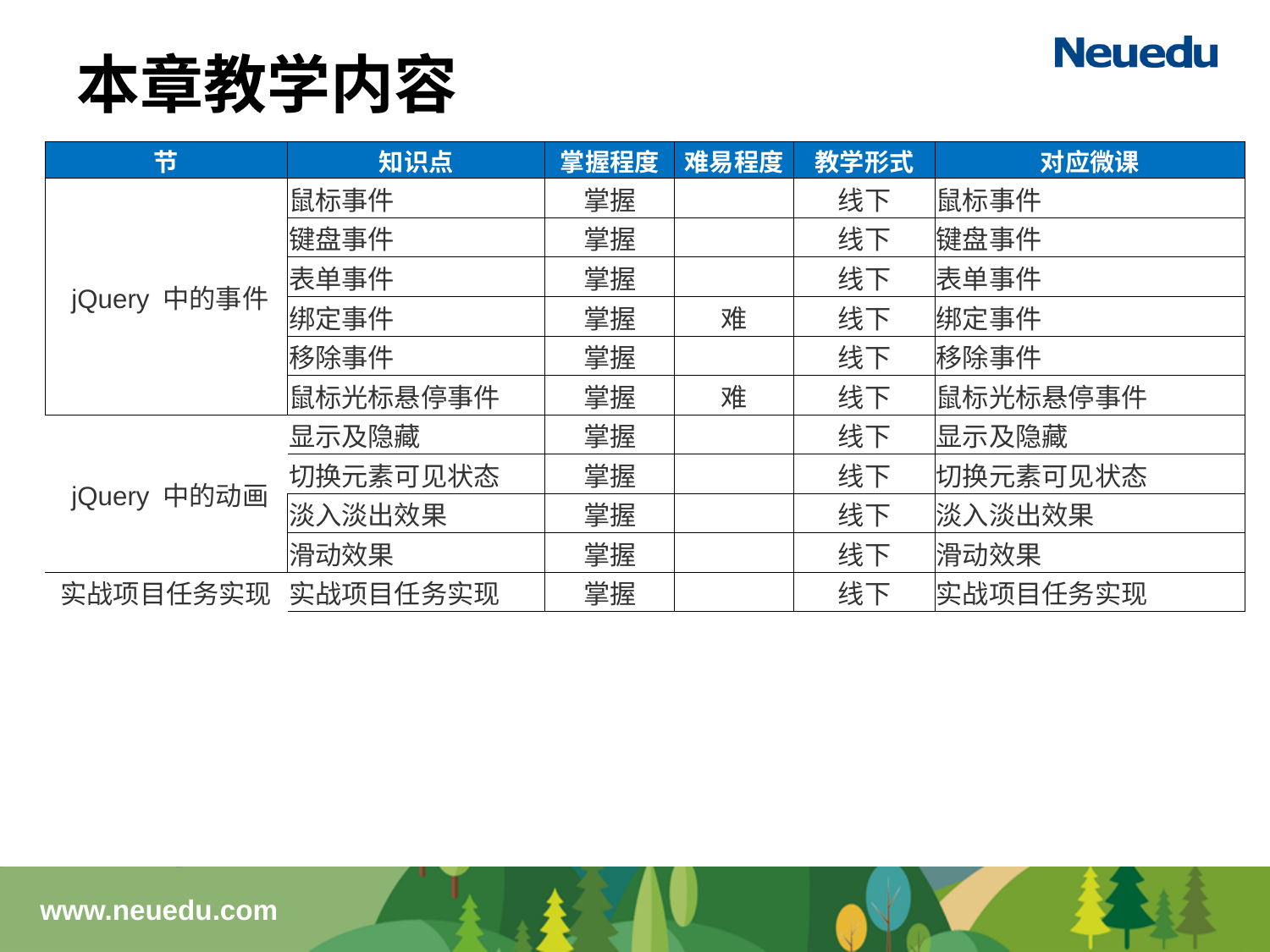

# 本章教学内容
| 节 | 知识点 | 掌握程度 | 难易程度 | 教学形式 | 对应微课 |
| --- | --- | --- | --- | --- | --- |
| jQuery 中的事件 | 鼠标事件 | 掌握 |  | 线下 | 鼠标事件 |
|  | 键盘事件 | 掌握 |  | 线下 | 键盘事件 |
|  | 表单事件 | 掌握 |  | 线下 | 表单事件 |
|  | 绑定事件 | 掌握 | 难 | 线下 | 绑定事件 |
|  | 移除事件 | 掌握 |  | 线下 | 移除事件 |
|  | 鼠标光标悬停事件 | 掌握 | 难 | 线下 | 鼠标光标悬停事件 |
| jQuery 中的动画 | 显示及隐藏 | 掌握 |  | 线下 | 显示及隐藏 |
|  | 切换元素可见状态 | 掌握 |  | 线下 | 切换元素可见状态 |
|  | 淡入淡出效果 | 掌握 |  | 线下 | 淡入淡出效果 |
|  | 滑动效果 | 掌握 |  | 线下 | 滑动效果 |
| 实战项目任务实现 | 实战项目任务实现 | 掌握 |  | 线下 | 实战项目任务实现 |